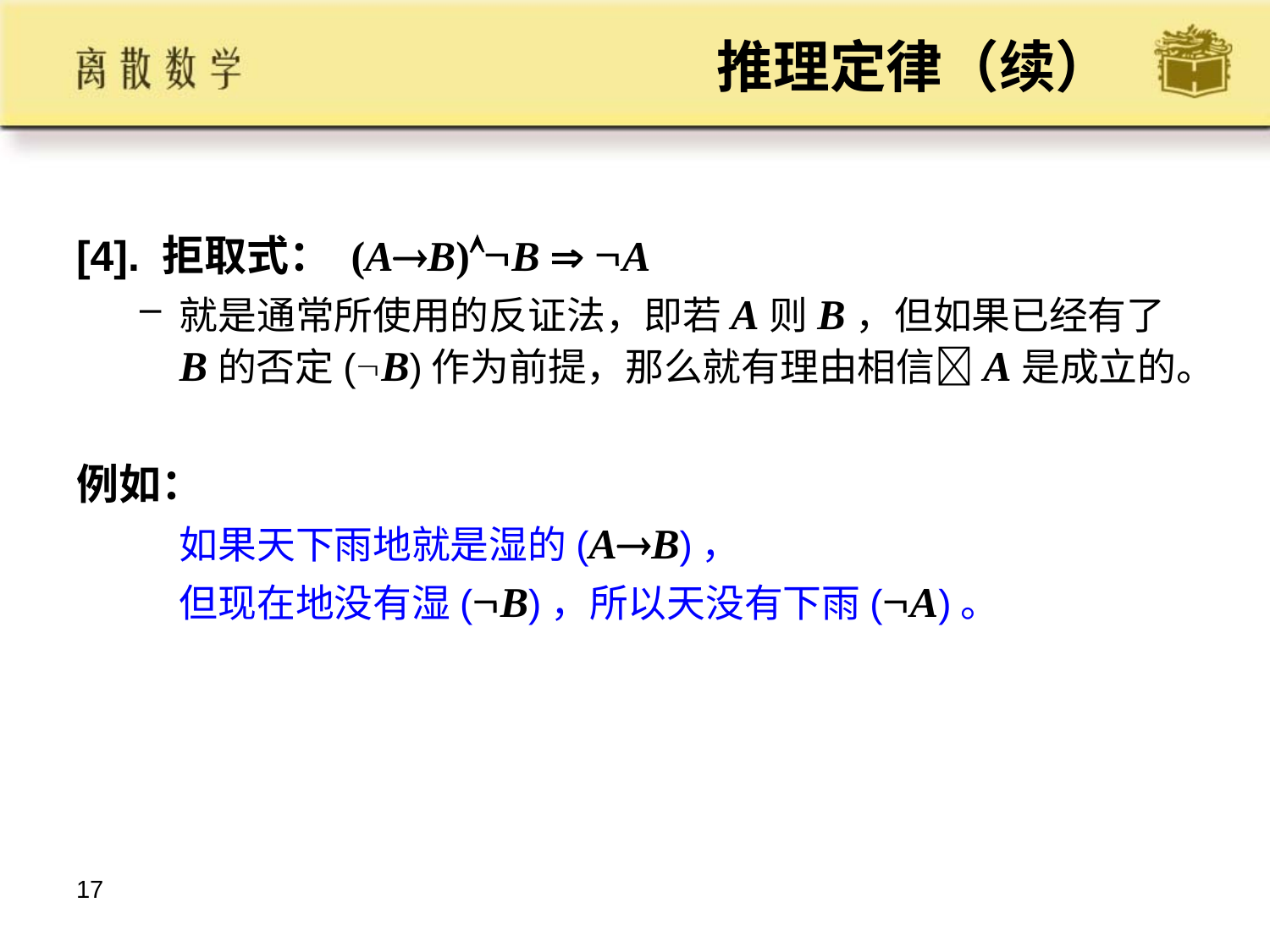

# 推理定律（续）
[4]. 拒取式： (A→B)∧¬B ⇒ ¬A
就是通常所使用的反证法，即若A则B，但如果已经有了B的否定(¬B)作为前提，那么就有理由相信¬A是成立的。

例如：
	如果天下雨地就是湿的(A→B)，
	但现在地没有湿(¬B)，所以天没有下雨(¬A)。
17